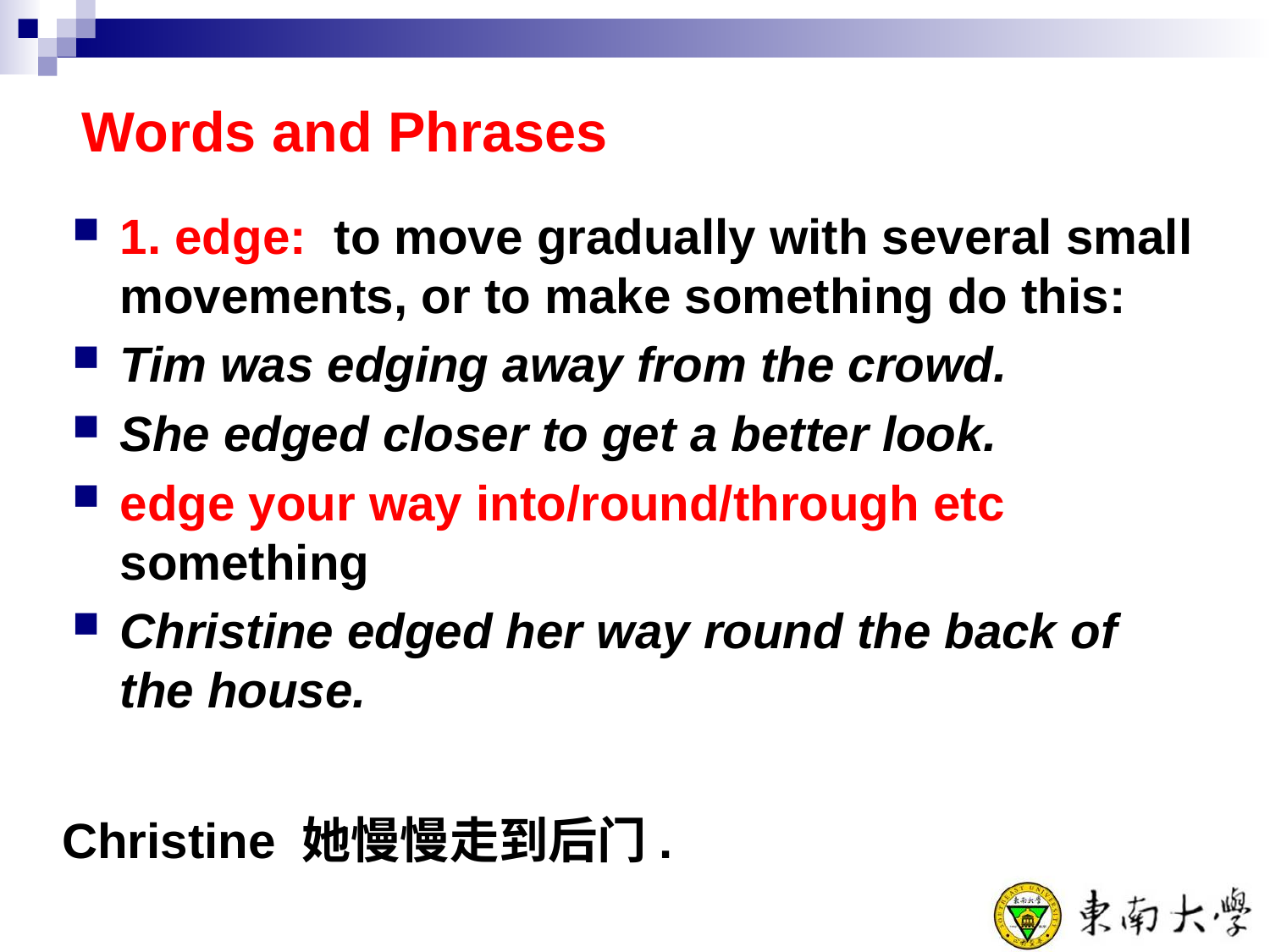

Words and Phrases
1. edge:  to move gradually with several small movements, or to make something do this:
Tim was edging away from the crowd.
She edged closer to get a better look.
edge your way into/round/through etc something
Christine edged her way round the back of the house.

Christine 她慢慢走到后门.